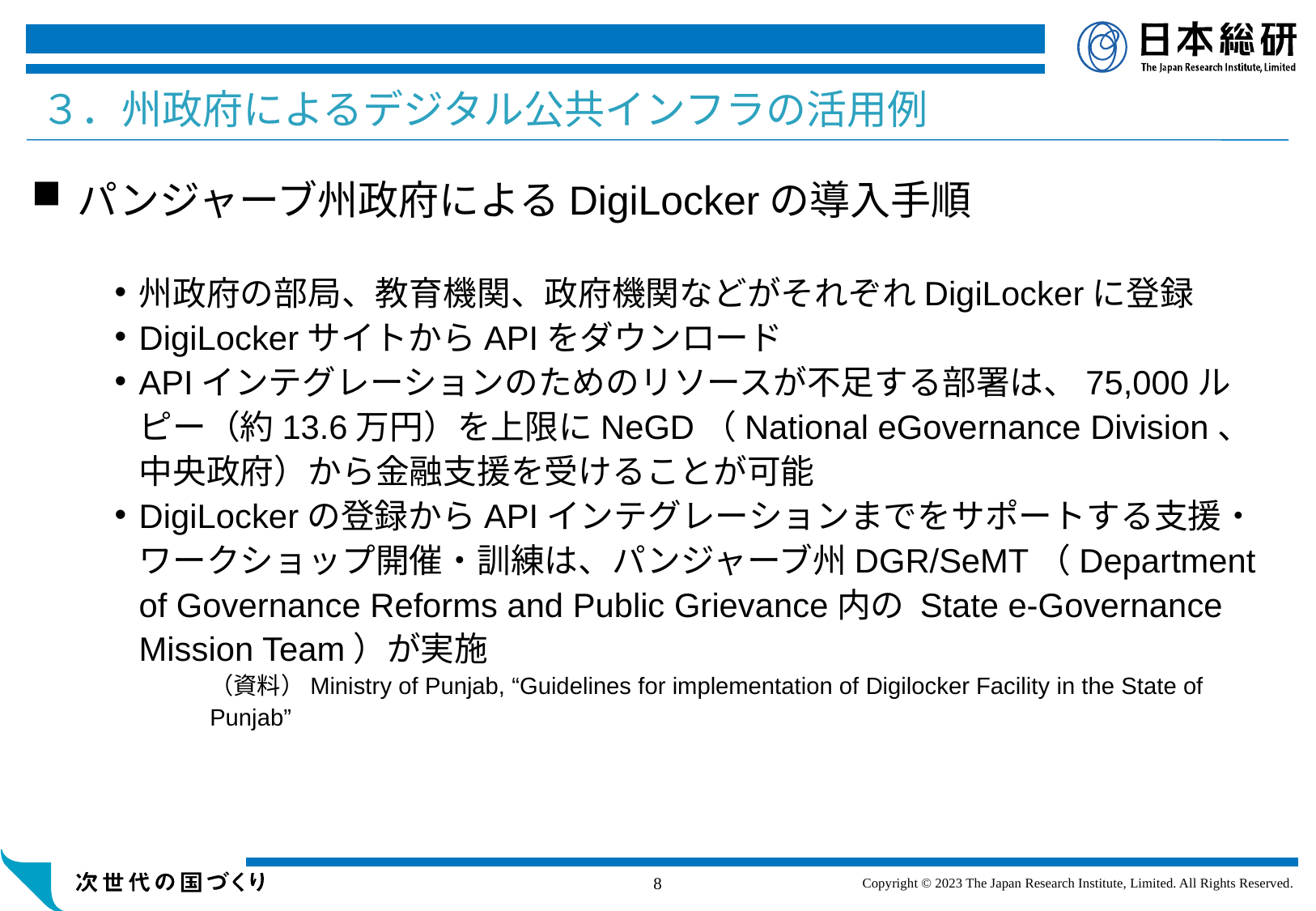

３．州政府によるデジタル公共インフラの活用例
パンジャーブ州政府によるDigiLockerの導入手順

州政府の部局、教育機関、政府機関などがそれぞれDigiLockerに登録
DigiLockerサイトからAPIをダウンロード
APIインテグレーションのためのリソースが不足する部署は、75,000ルピー（約13.6万円）を上限にNeGD（National eGovernance Division、中央政府）から金融支援を受けることが可能
DigiLockerの登録からAPIインテグレーションまでをサポートする支援・ワークショップ開催・訓練は、パンジャーブ州DGR/SeMT（Department of Governance Reforms and Public Grievance内の State e-Governance Mission Team）が実施
（資料）Ministry of Punjab, “Guidelines for implementation of Digilocker Facility in the State of Punjab”

8